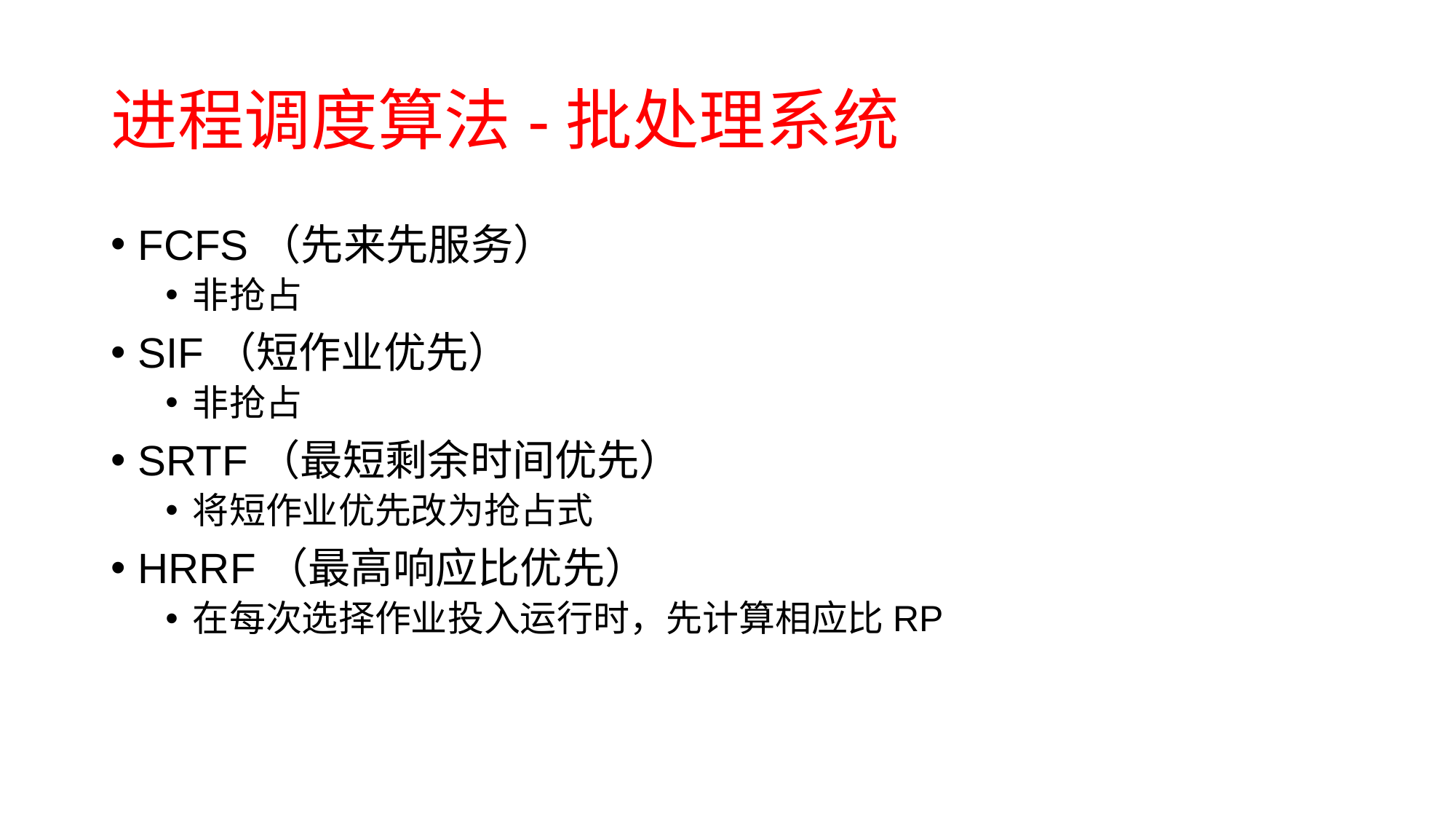

# 进程调度算法-批处理系统
FCFS（先来先服务）
非抢占
SIF（短作业优先）
非抢占
SRTF（最短剩余时间优先）
将短作业优先改为抢占式
HRRF（最高响应比优先）
在每次选择作业投入运行时，先计算相应比RP